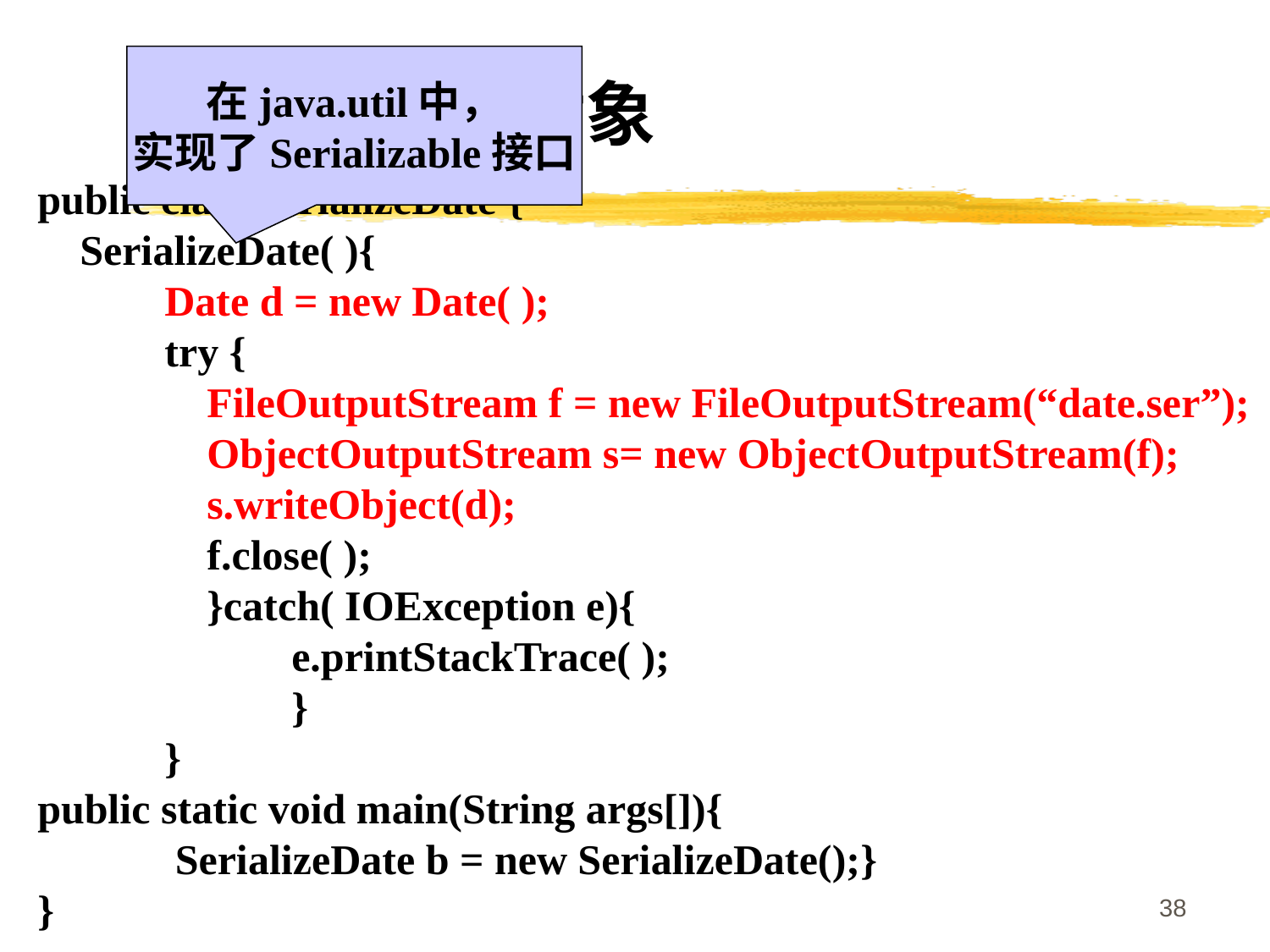

在java.util中，
实现了Serializable接口
输出对象
public class SerializeDate {
    SerializeDate( ){
	Date d = new Date( );
	try {
	    FileOutputStream f = new FileOutputStream(“date.ser”);
	    ObjectOutputStream s= new ObjectOutputStream(f);
	    s.writeObject(d);
	    f.close( );
	    }catch( IOException e){
		e.printStackTrace( );
		}
	}
public static void main(String args[]){
	 SerializeDate b = new SerializeDate();}
}
38